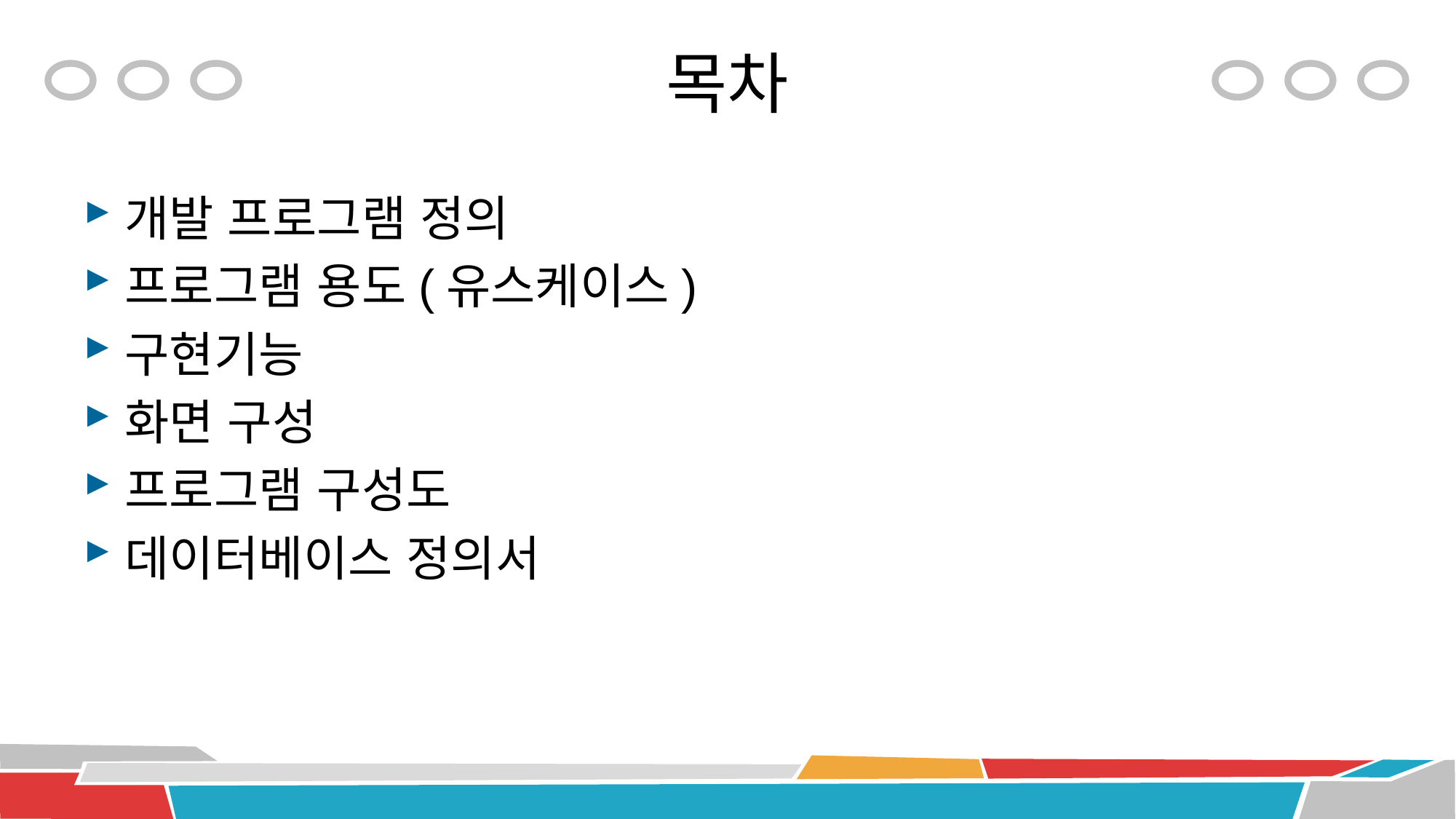

# 목차
개발 프로그램 정의
프로그램 용도(유스케이스)
구현기능
화면 구성
프로그램 구성도
데이터베이스 정의서